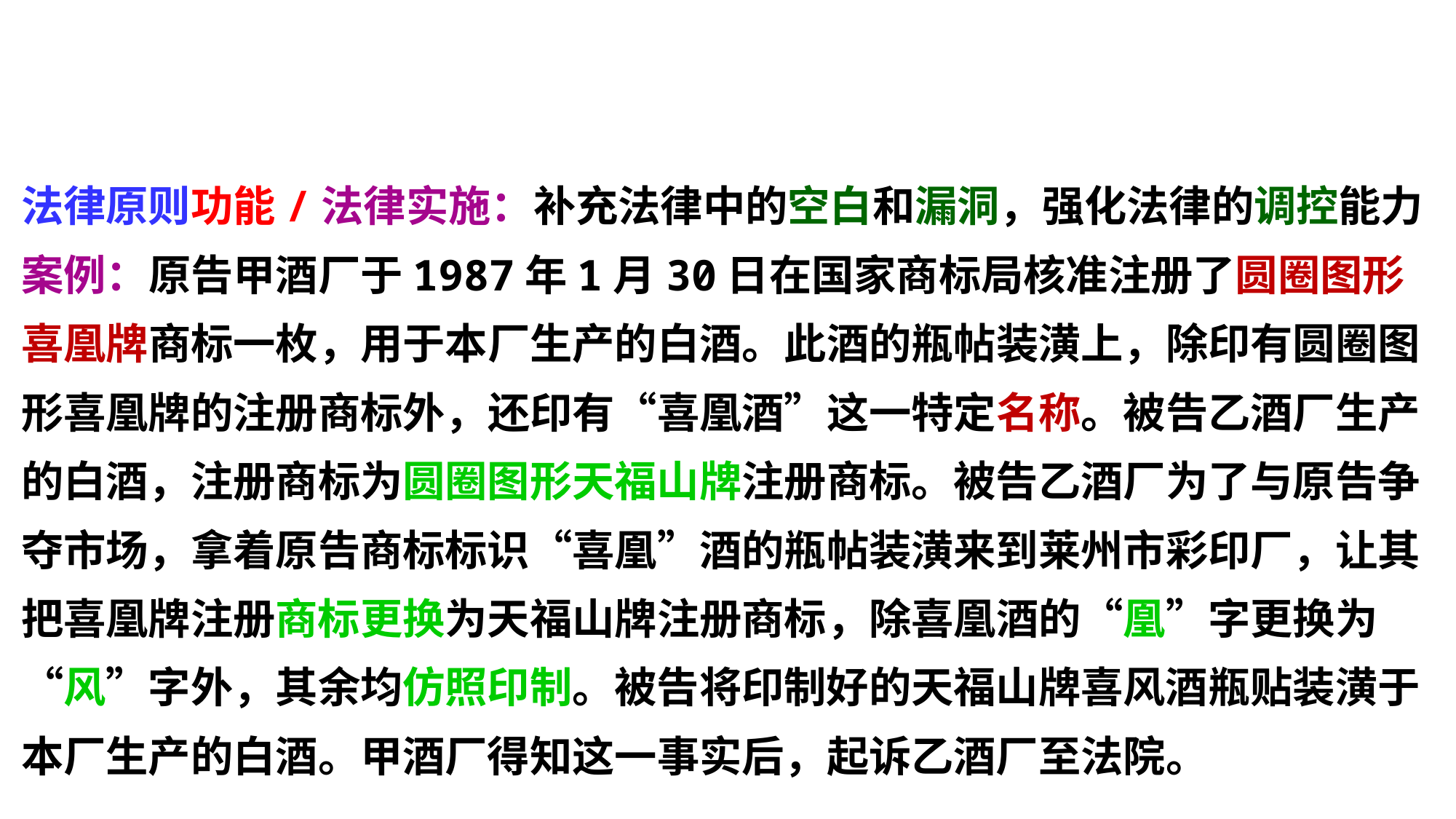

法律原则功能/法律实施：补充法律中的空白和漏洞，强化法律的调控能力
案例：原告甲酒厂于1987年1月30日在国家商标局核准注册了圆圈图形喜凰牌商标一枚，用于本厂生产的白酒。此酒的瓶帖装潢上，除印有圆圈图形喜凰牌的注册商标外，还印有“喜凰酒”这一特定名称。被告乙酒厂生产的白酒，注册商标为圆圈图形天福山牌注册商标。被告乙酒厂为了与原告争夺市场，拿着原告商标标识“喜凰”酒的瓶帖装潢来到莱州市彩印厂，让其把喜凰牌注册商标更换为天福山牌注册商标，除喜凰酒的“凰”字更换为“风”字外，其余均仿照印制。被告将印制好的天福山牌喜风酒瓶贴装潢于本厂生产的白酒。甲酒厂得知这一事实后，起诉乙酒厂至法院。